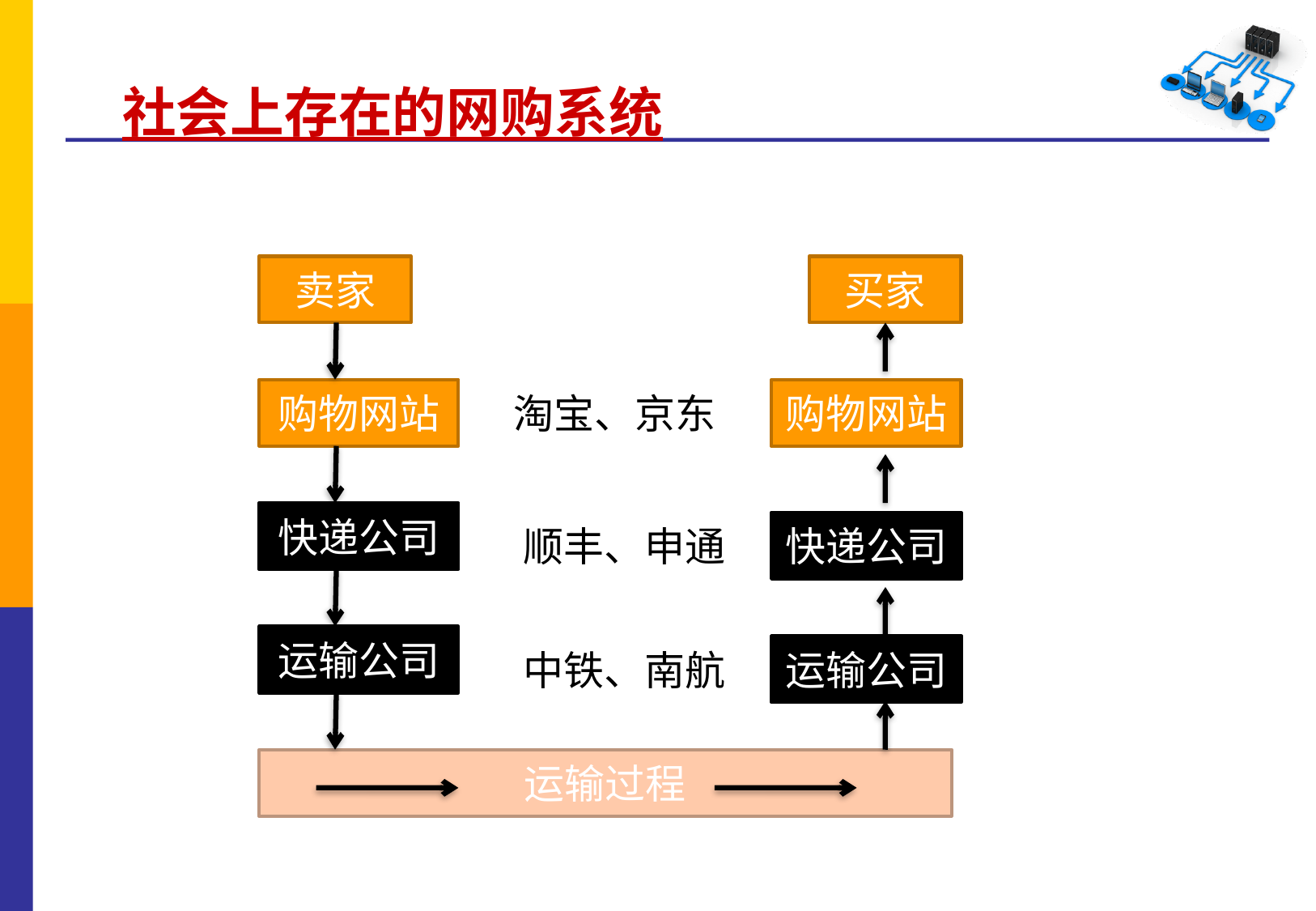

社会上存在的网购系统
卖家
买家
购物网站
购物网站
快递公司
快递公司
运输公司
运输公司
运输过程

淘宝、京东
顺丰、申通
中铁、南航